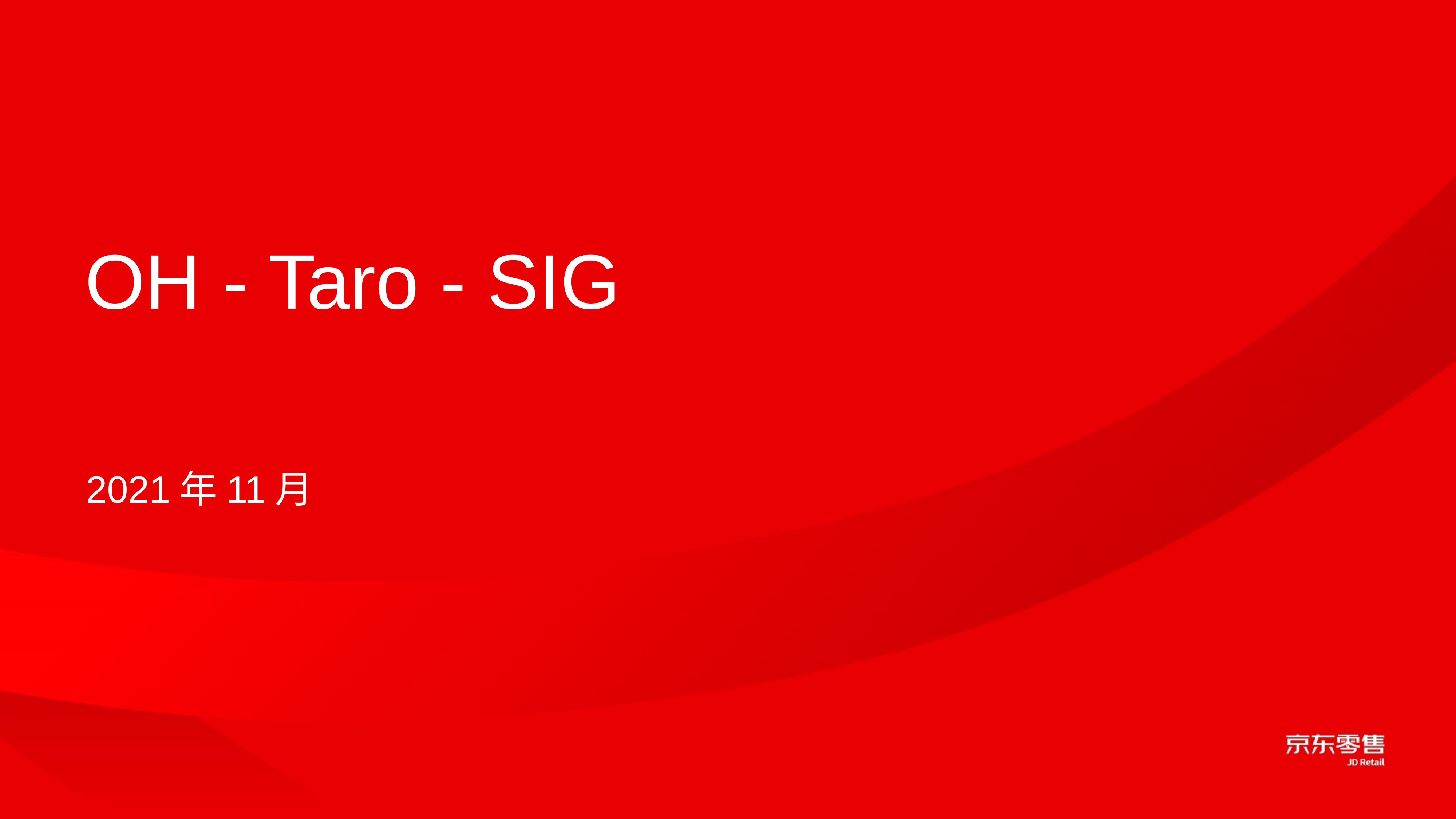

# OH - Taro - SIG
2021年11月